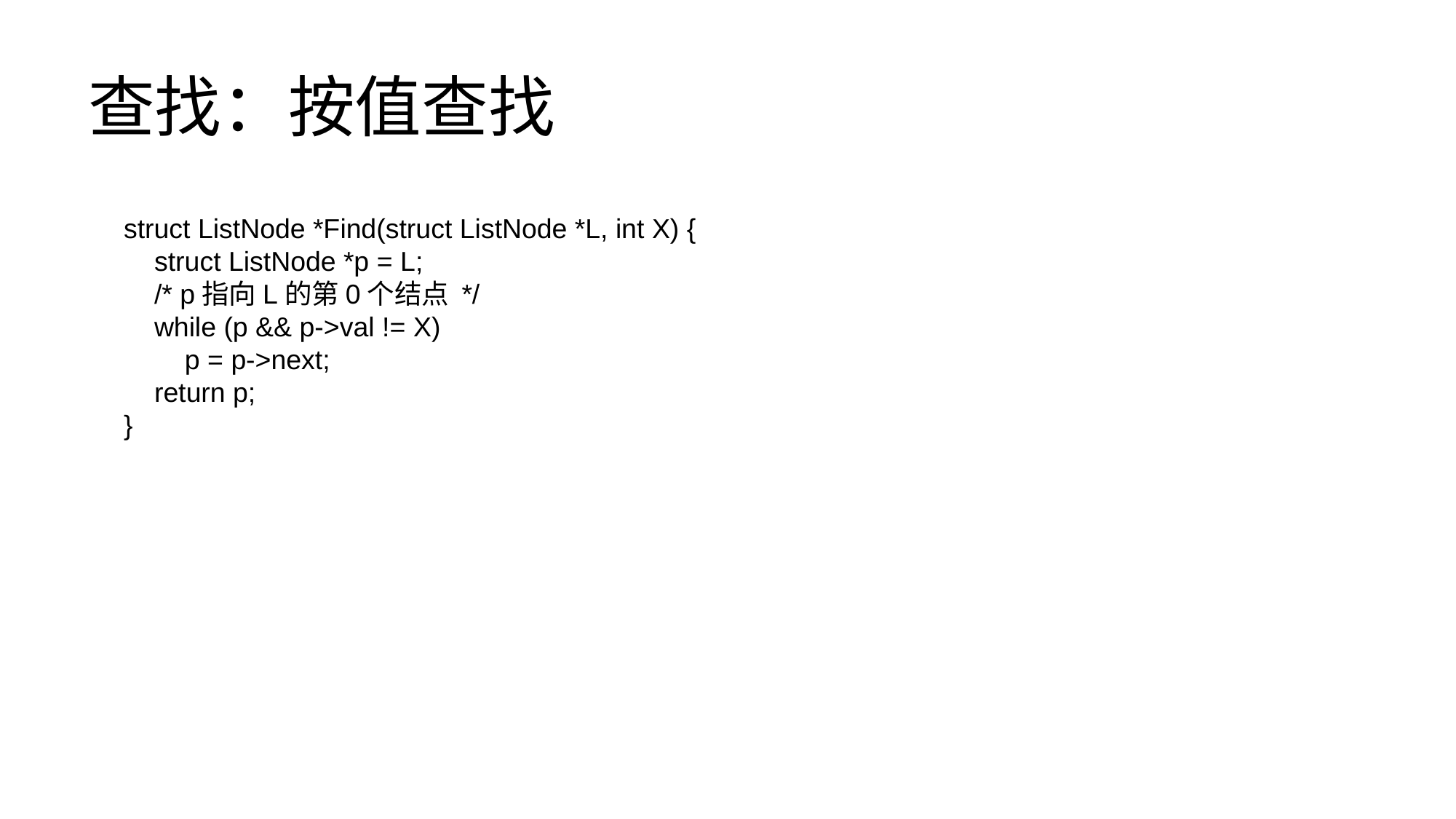

# 查找：按值查找
struct ListNode *Find(struct ListNode *L, int X) {
    struct ListNode *p = L;
    /* p指向L的第0个结点 */
    while (p && p->val != X)
        p = p->next;
    return p;
}